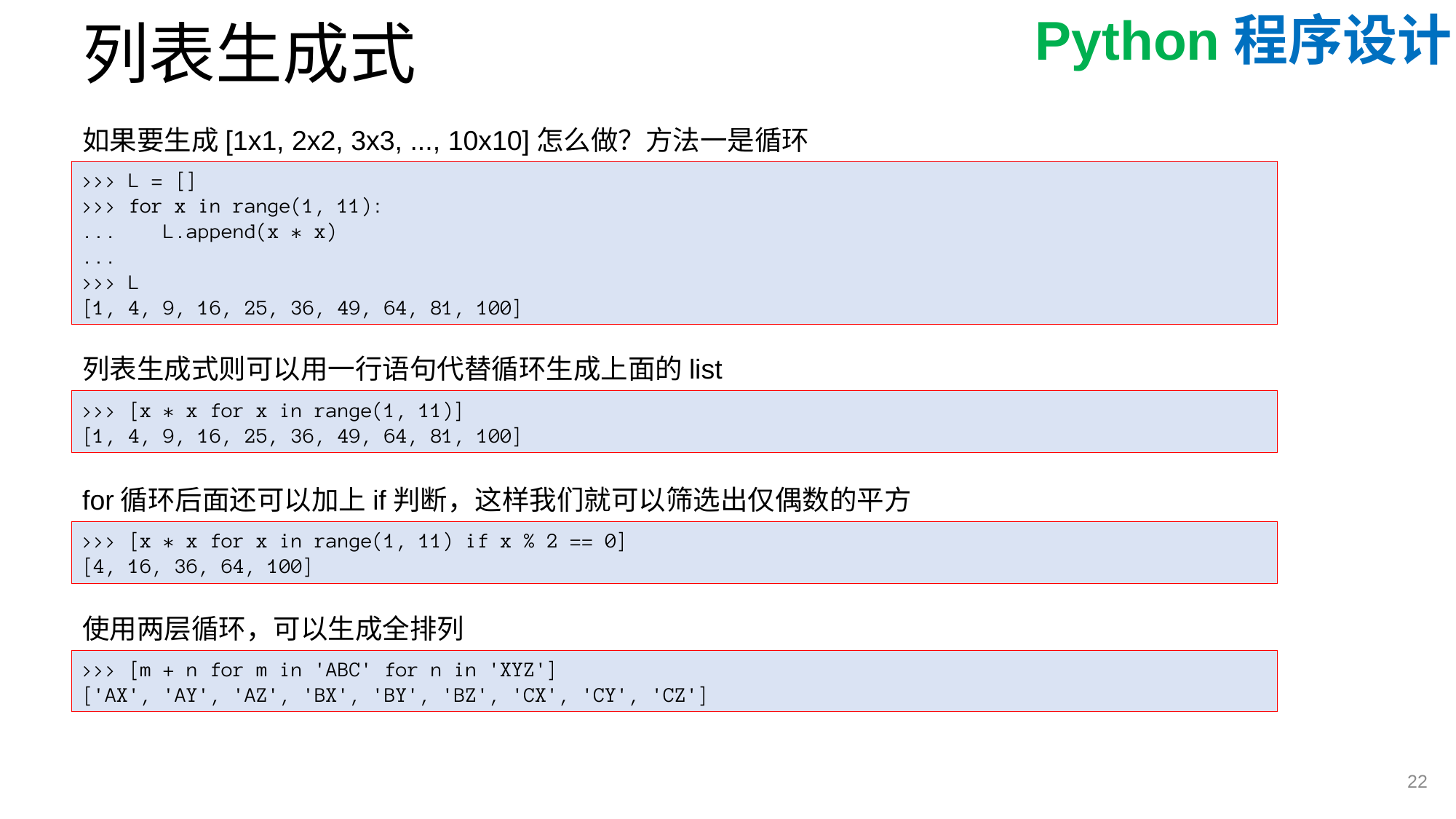

# 列表生成式
如果要生成[1x1, 2x2, 3x3, ..., 10x10]怎么做？方法一是循环
>>> L = []
>>> for x in range(1, 11):
...    L.append(x * x)
...
>>> L
[1, 4, 9, 16, 25, 36, 49, 64, 81, 100]
列表生成式则可以用一行语句代替循环生成上面的list
>>> [x * x for x in range(1, 11)]
[1, 4, 9, 16, 25, 36, 49, 64, 81, 100]
for循环后面还可以加上if判断，这样我们就可以筛选出仅偶数的平方
>>> [x * x for x in range(1, 11) if x % 2 == 0]
[4, 16, 36, 64, 100]
使用两层循环，可以生成全排列
>>> [m + n for m in 'ABC' for n in 'XYZ']
['AX', 'AY', 'AZ', 'BX', 'BY', 'BZ', 'CX', 'CY', 'CZ']
22